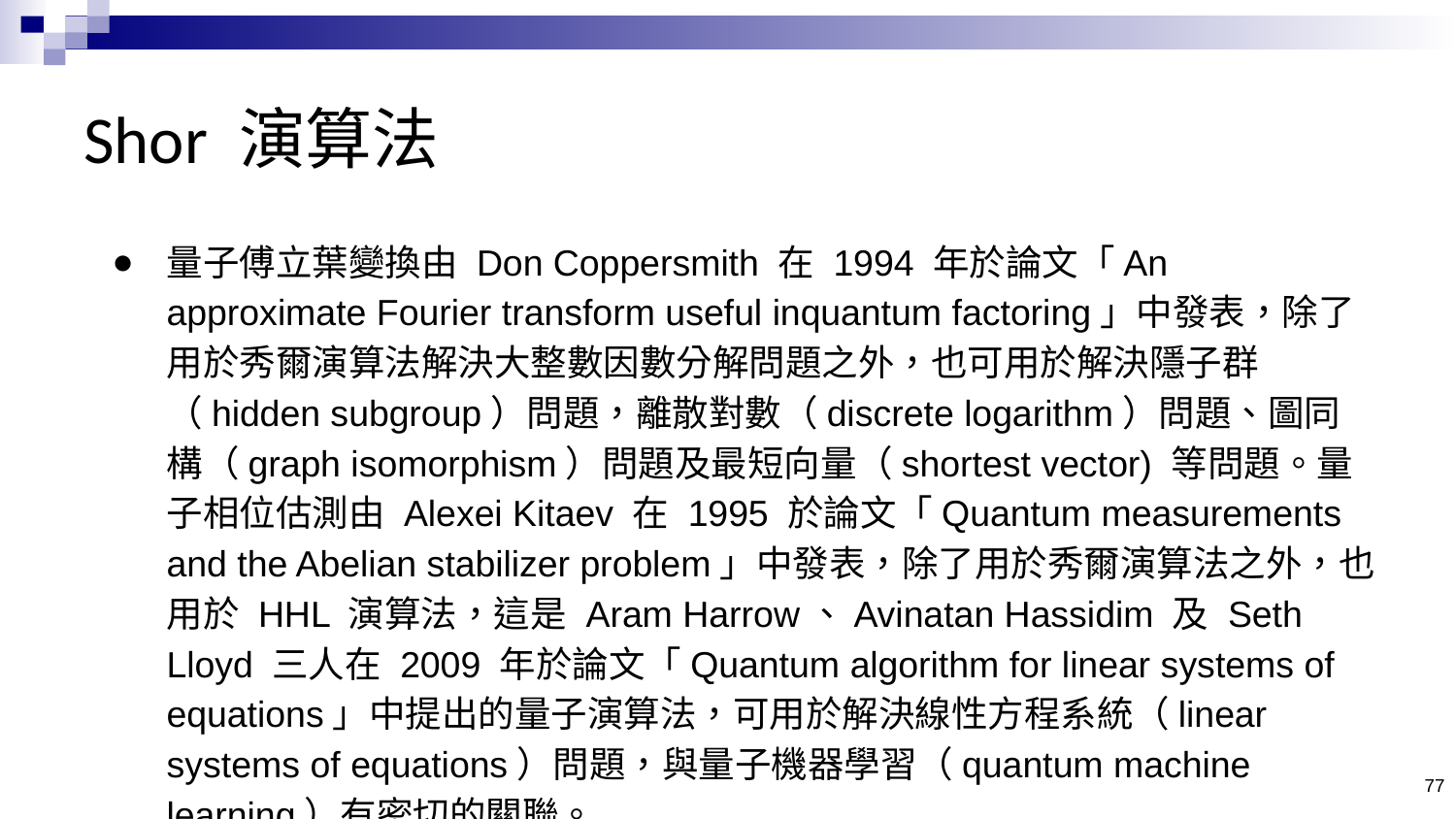

# Shor 演算法
量子傅立葉變換由 Don Coppersmith 在 1994 年於論文「An approximate Fourier transform useful inquantum factoring」中發表，除了用於秀爾演算法解決大整數因數分解問題之外，也可用於解決隱子群（hidden subgroup）問題，離散對數（discrete logarithm）問題、圖同構（graph isomorphism）問題及最短向量（shortest vector) 等問題。量子相位估測由 Alexei Kitaev 在 1995 於論文「Quantum measurements and the Abelian stabilizer problem」中發表，除了用於秀爾演算法之外，也用於 HHL 演算法，這是 Aram Harrow、Avinatan Hassidim 及 Seth Lloyd 三人在 2009 年於論文「Quantum algorithm for linear systems of equations」中提出的量子演算法，可用於解決線性方程系統（linear systems of equations）問題，與量子機器學習（quantum machine learning）有密切的關聯。
77